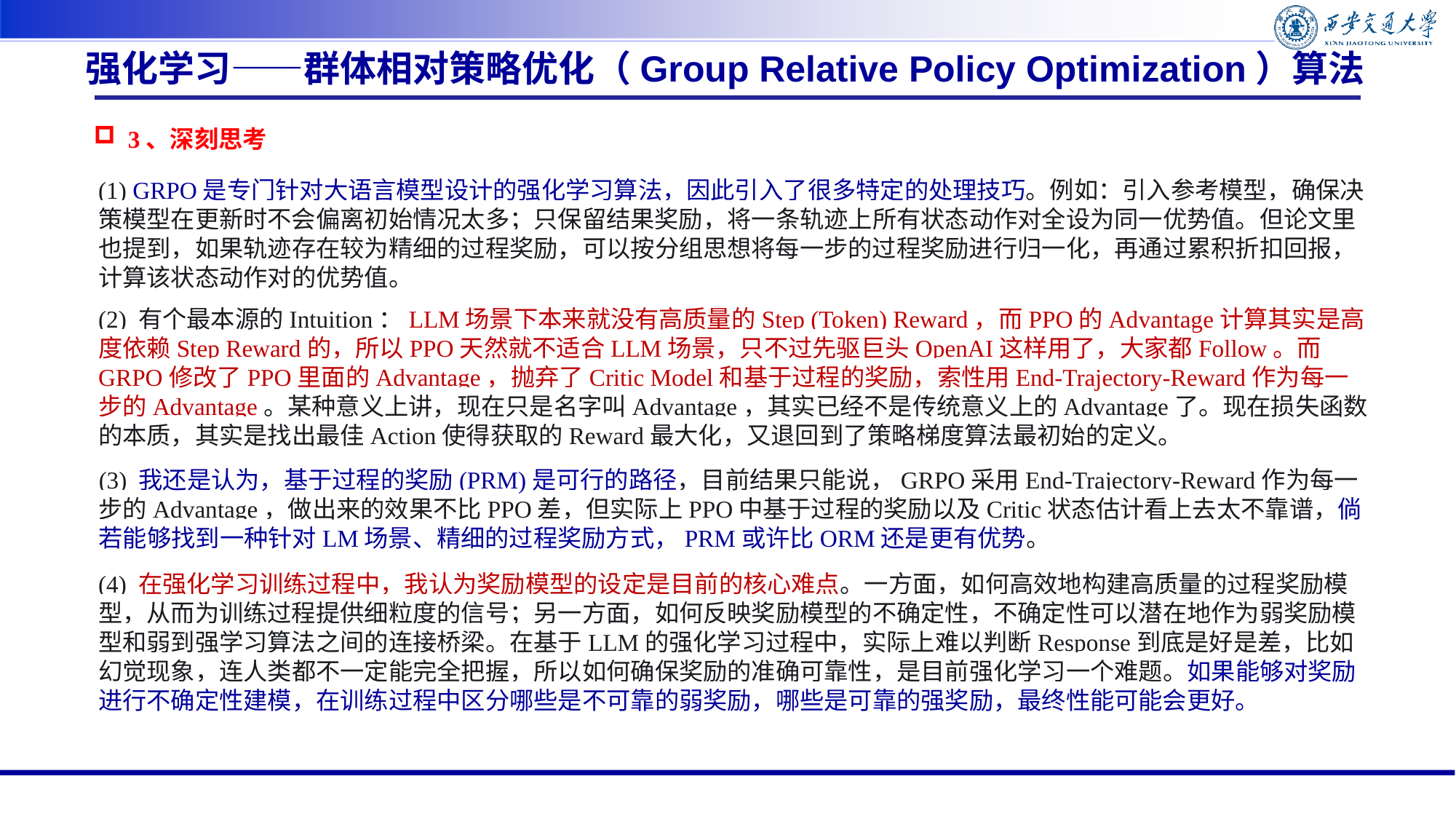

强化学习——群体相对策略优化（Group Relative Policy Optimization）算法

3、深刻思考
(1) GRPO是专门针对大语言模型设计的强化学习算法，因此引入了很多特定的处理技巧。例如：引入参考模型，确保决策模型在更新时不会偏离初始情况太多；只保留结果奖励，将一条轨迹上所有状态动作对全设为同一优势值。但论文里也提到，如果轨迹存在较为精细的过程奖励，可以按分组思想将每一步的过程奖励进行归一化，再通过累积折扣回报，计算该状态动作对的优势值。
(2) 有个最本源的Intuition：LLM场景下本来就没有高质量的Step (Token) Reward，而PPO的Advantage计算其实是高度依赖Step Reward的，所以PPO天然就不适合LLM场景，只不过先驱巨头OpenAI这样用了，大家都Follow。而GRPO修改了PPO里面的Advantage，抛弃了Critic Model和基于过程的奖励，索性用End-Trajectory-Reward作为每一步的Advantage。某种意义上讲，现在只是名字叫Advantage，其实已经不是传统意义上的Advantage了。现在损失函数的本质，其实是找出最佳Action使得获取的Reward最大化，又退回到了策略梯度算法最初始的定义。
(3) 我还是认为，基于过程的奖励(PRM)是可行的路径，目前结果只能说，GRPO采用End-Trajectory-Reward作为每一步的Advantage，做出来的效果不比PPO差，但实际上PPO中基于过程的奖励以及Critic状态估计看上去太不靠谱，倘若能够找到一种针对LM场景、精细的过程奖励方式，PRM或许比ORM还是更有优势。
(4) 在强化学习训练过程中，我认为奖励模型的设定是目前的核心难点。一方面，如何高效地构建高质量的过程奖励模型，从而为训练过程提供细粒度的信号；另一方面，如何反映奖励模型的不确定性，不确定性可以潜在地作为弱奖励模型和弱到强学习算法之间的连接桥梁。在基于LLM的强化学习过程中，实际上难以判断Response到底是好是差，比如幻觉现象，连人类都不一定能完全把握，所以如何确保奖励的准确可靠性，是目前强化学习一个难题。如果能够对奖励进行不确定性建模，在训练过程中区分哪些是不可靠的弱奖励，哪些是可靠的强奖励，最终性能可能会更好。